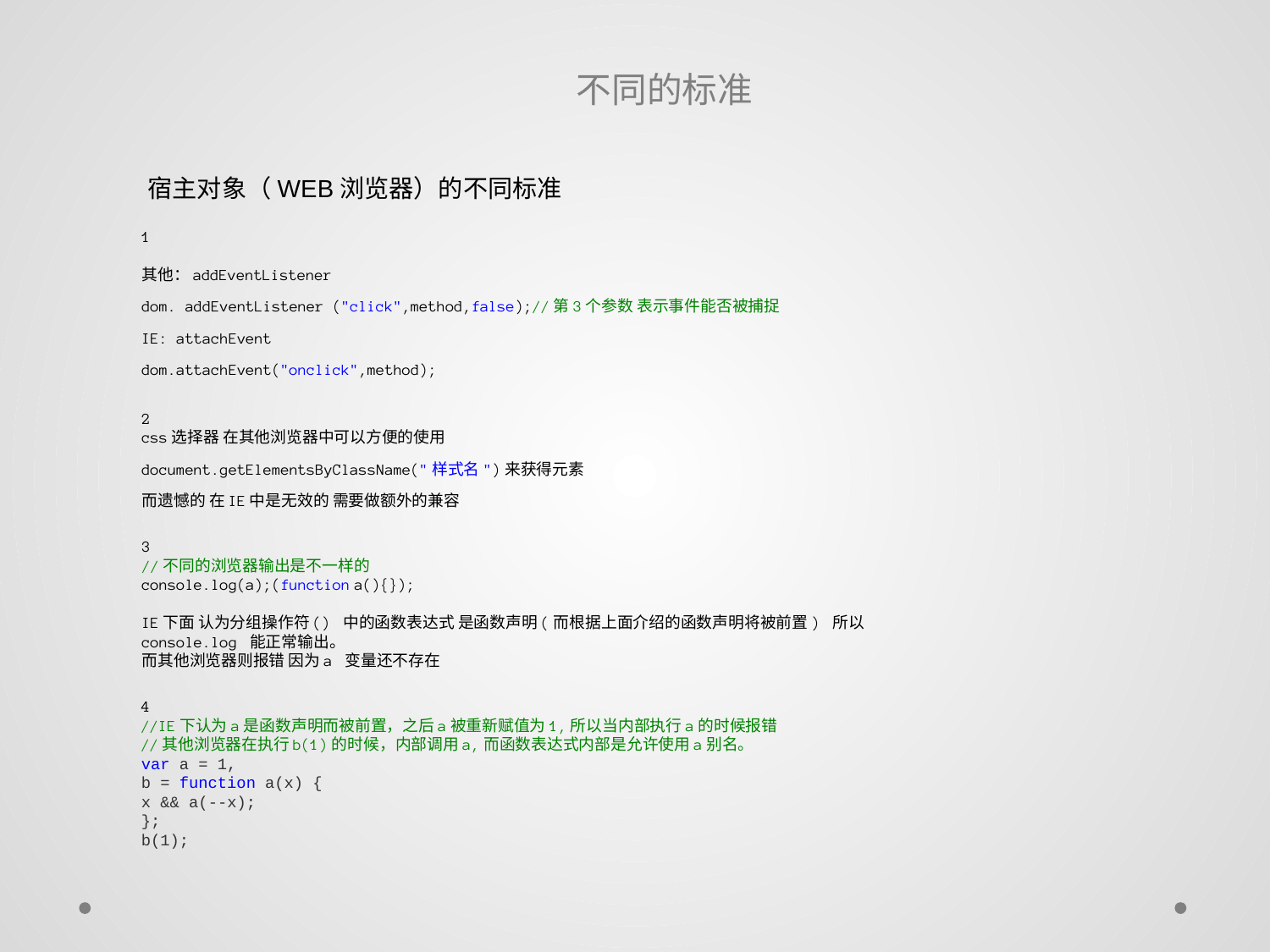

# 不同的标准
宿主对象（WEB浏览器）的不同标准

1

其他：addEventListener

dom. addEventListener ("click",method,false);//第3个参数 表示事件能否被捕捉

IE: attachEvent

dom.attachEvent("onclick",method);

2
css选择器 在其他浏览器中可以方便的使用

document.getElementsByClassName("样式名")来获得元素

而遗憾的 在IE中是无效的 需要做额外的兼容
3
//不同的浏览器输出是不一样的
console.log(a);(function a(){});

IE下面 认为分组操作符() 中的函数表达式 是函数声明(而根据上面介绍的函数声明将被前置) 所以console.log 能正常输出。
而其他浏览器则报错 因为a 变量还不存在
4
//IE下认为a是函数声明而被前置，之后a被重新赋值为1,所以当内部执行a的时候报错
//其他浏览器在执行b(1)的时候，内部调用a,而函数表达式内部是允许使用a别名。
var a = 1,
b = function a(x) {
x && a(--x);
};
b(1);